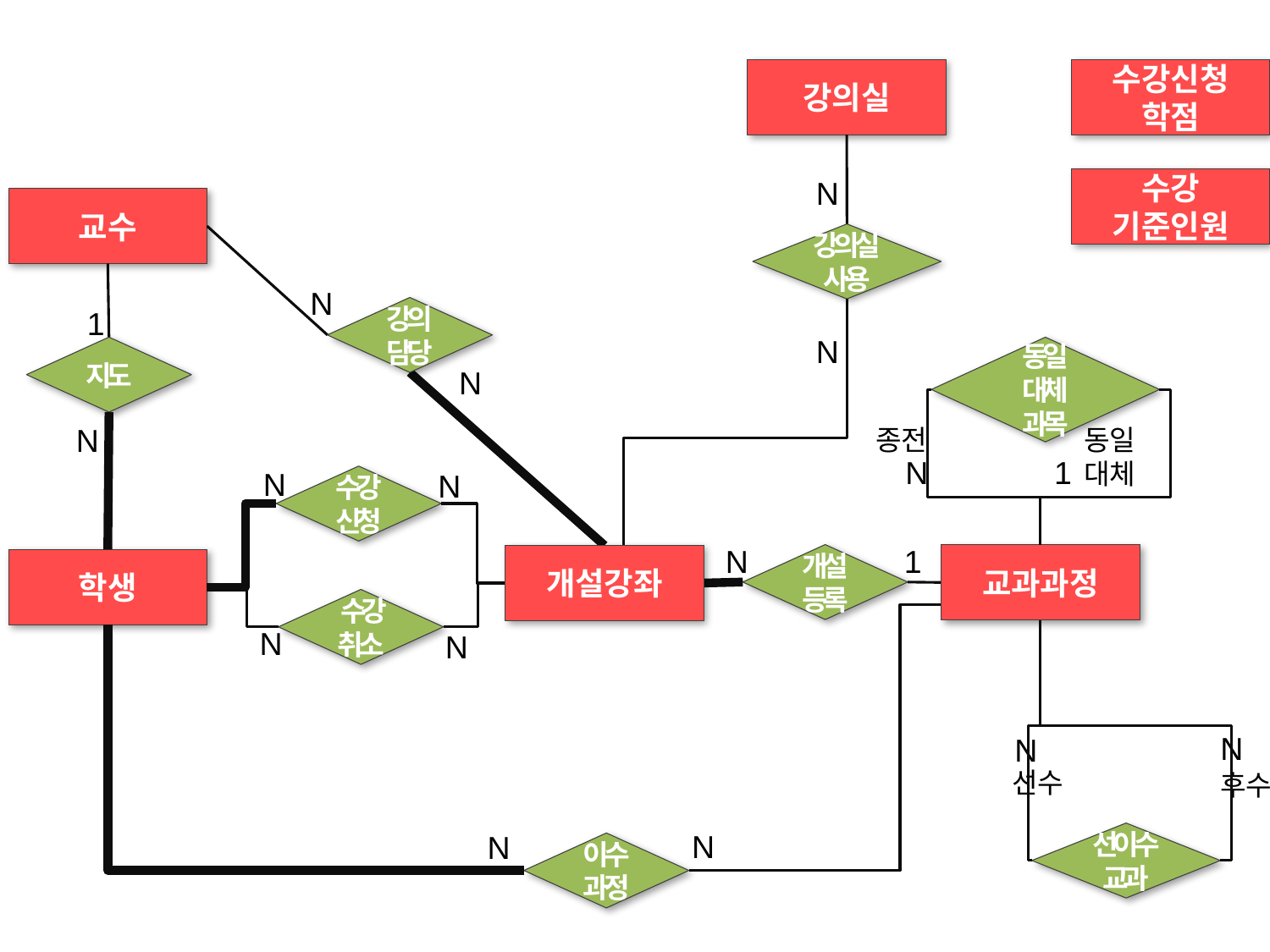

강의실
수강신청
학점
N
수강
기준인원
교수
강의실
사용
N
1
지도
N
강의
담당
N
동일
대체
과목
N
종전

동일
대체
N
1
N
N
수강
신청
N
1
개설
등록
교과과정
개설강좌
학생
수강취소
N
N
N
N
선수
후수
N
N
선이수
교과
이수
과정